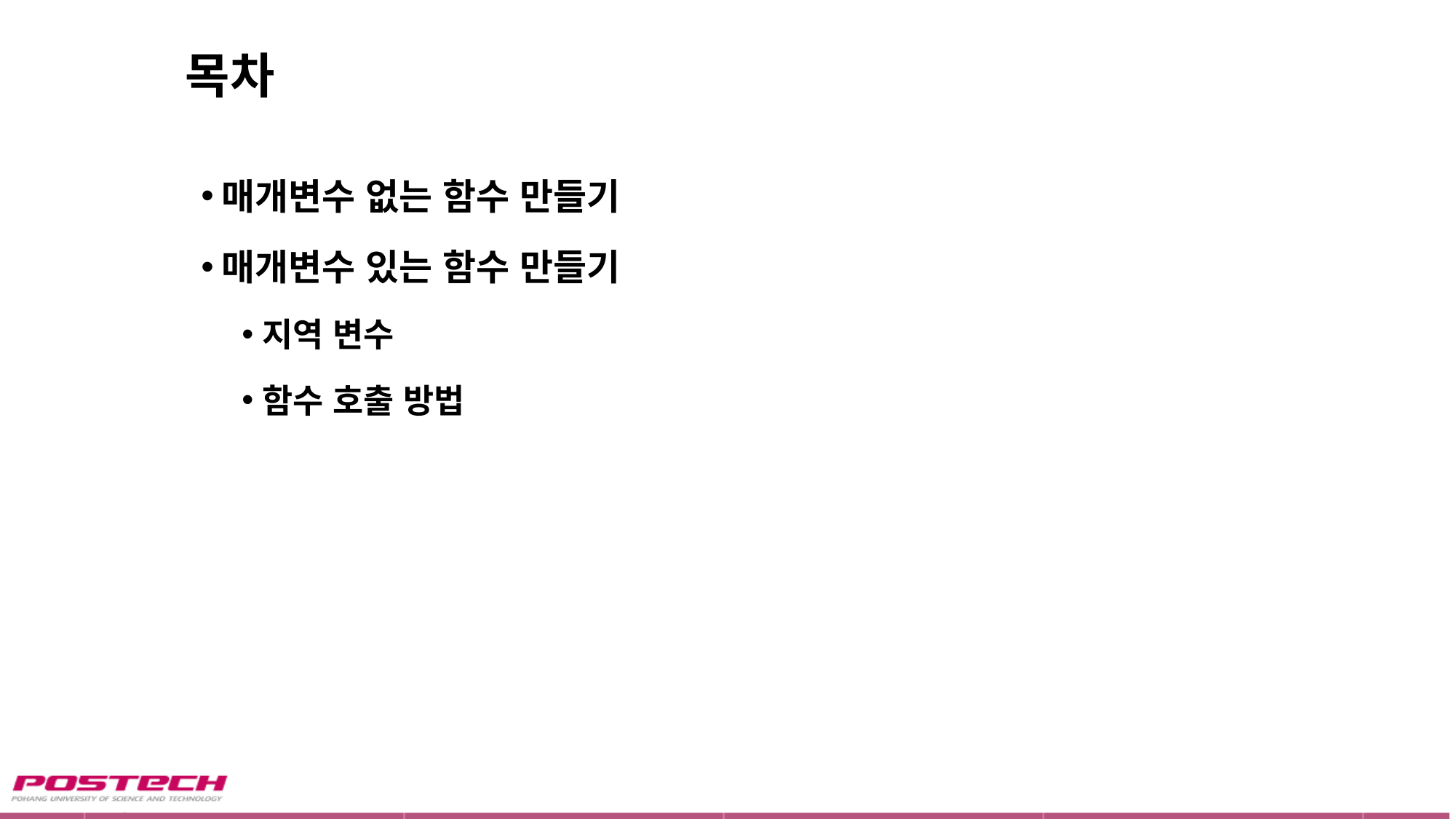

# 목차
매개변수 없는 함수 만들기
매개변수 있는 함수 만들기
지역 변수
함수 호출 방법